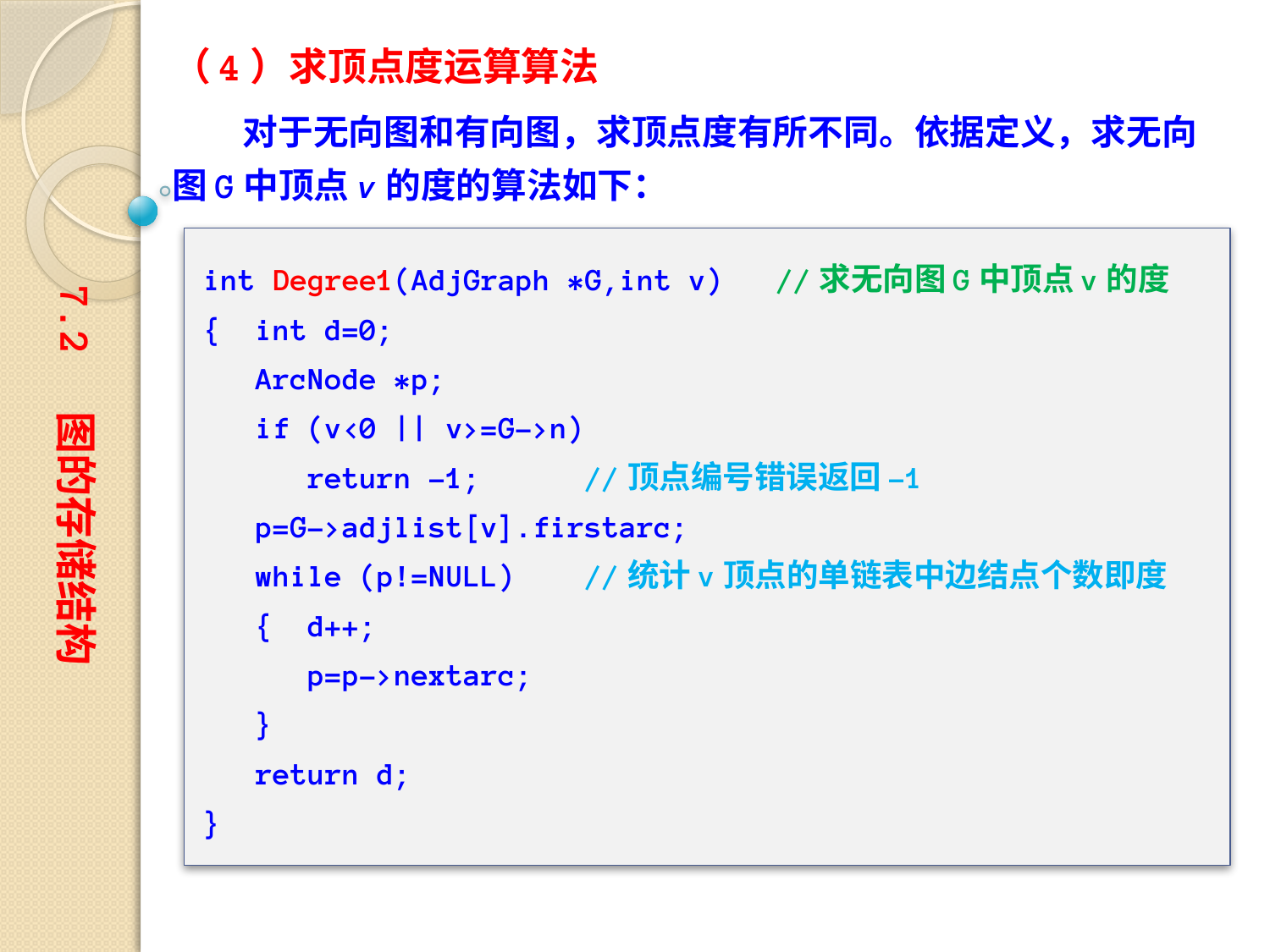

（4）求顶点度运算算法
　　对于无向图和有向图，求顶点度有所不同。依据定义，求无向图G中顶点v的度的算法如下：
int Degree1(AdjGraph *G,int v)   //求无向图G中顶点v的度
{  int d=0;
   ArcNode *p;
   if (v<0 || v>=G->n)
      return -1;	//顶点编号错误返回-1
   p=G->adjlist[v].firstarc;
   while (p!=NULL)	//统计v顶点的单链表中边结点个数即度
   {  d++;
      p=p->nextarc;
   }
   return d;
}
7.2  图的存储结构